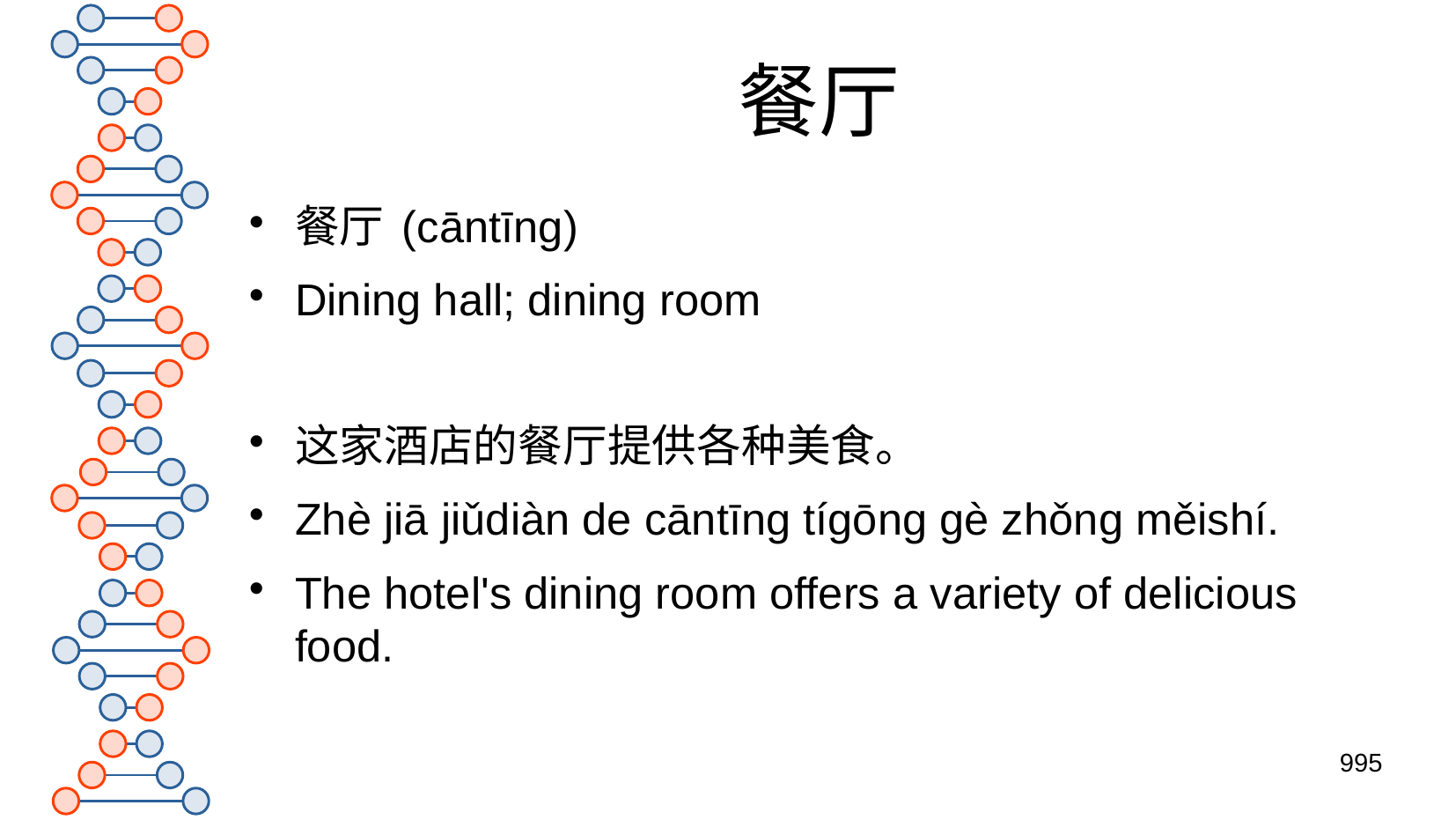

# 餐厅
餐厅 (cāntīng)
Dining hall; dining room

这家酒店的餐厅提供各种美食。
Zhè jiā jiǔdiàn de cāntīng tígōng gè zhǒng měishí.
The hotel's dining room offers a variety of delicious food.

995